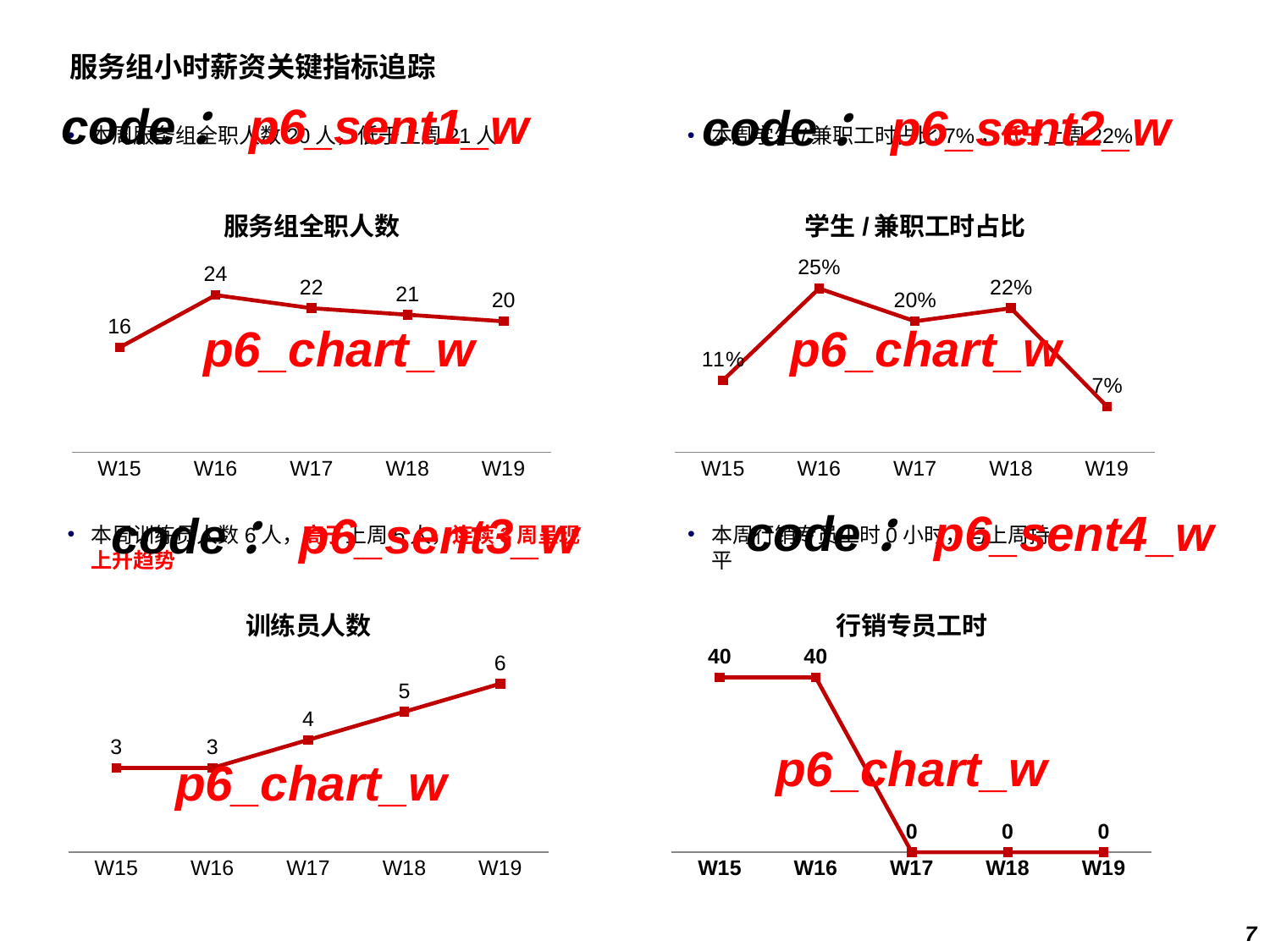

服务组小时薪资关键指标追踪
code：p6_sent1_w
code：p6_sent2_w
本周服务组全职人数20人，低于上周21人
本周学生/兼职工时占比7%，低于上周22%

### Chart:

| Category | 服务组全职人数 |
|---|---|
| W15 | 16.0 |
| W16 | 24.0 |
| W17 | 22.0 |
| W18 | 21.0 |
| W19 | 20.0 |

### Chart:

| Category | 学生/兼职工时占比 |
|---|---|
| W15 | 0.11 |
| W16 | 0.25 |
| W17 | 0.2 |
| W18 | 0.22 |
| W19 | 0.07 |
p6_chart_w
p6_chart_w
code：p6_sent4_w
code：p6_sent3_w
本周训练员人数6人，高于上周5人，连续3周呈现上升趋势
本周行销专员工时0小时，与上周持平

### Chart:

| Category | 训练员人数 |
|---|---|
| W15 | 3.0 |
| W16 | 3.0 |
| W17 | 4.0 |
| W18 | 5.0 |
| W19 | 6.0 |

### Chart:

| Category | 行销专员工时 |
|---|---|
| W15 | 40.0 |
| W16 | 40.0 |
| W17 | 0.0 |
| W18 | 0.0 |
| W19 | 0.0 |
p6_chart_w
p6_chart_w